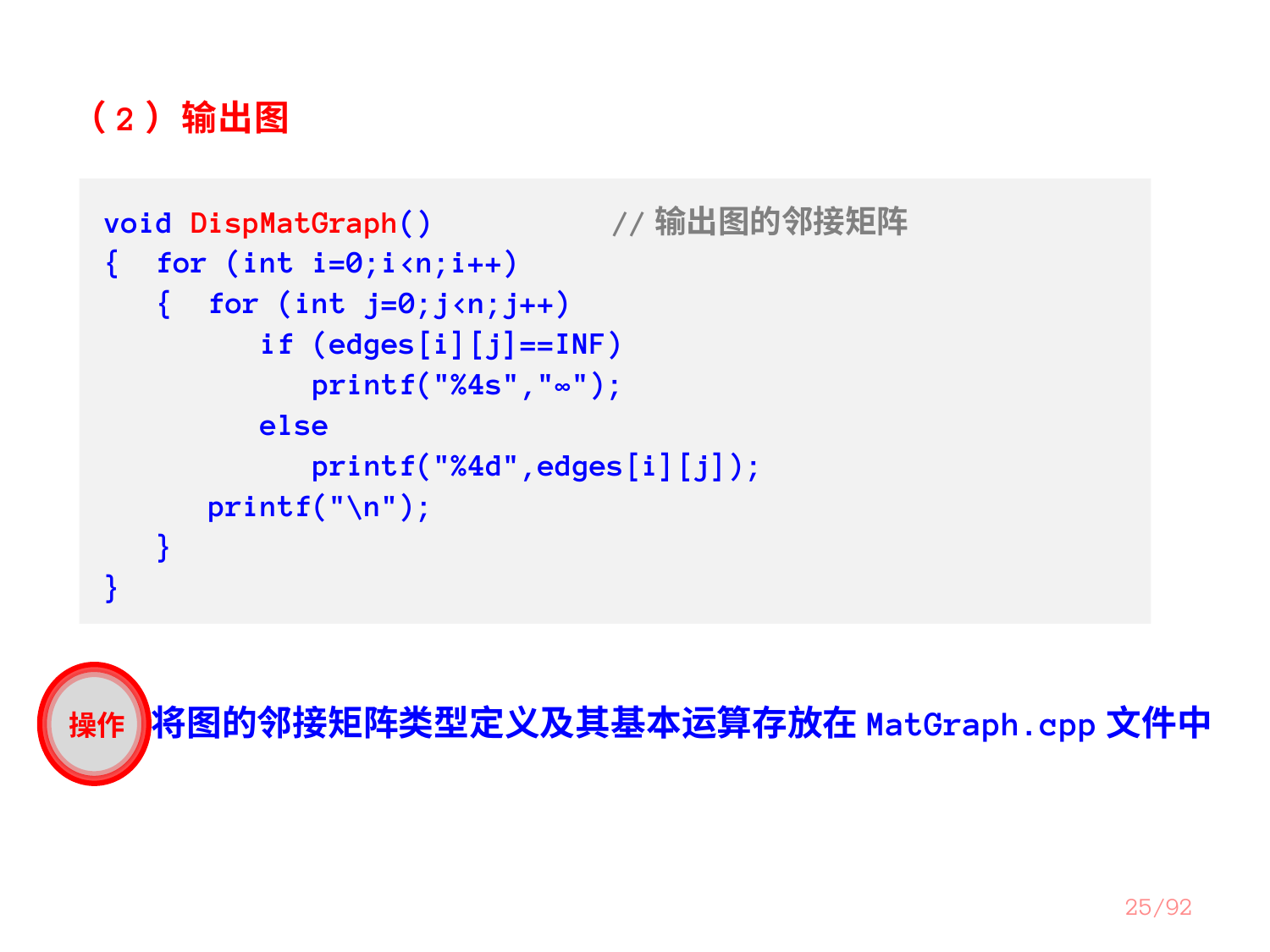

（2）输出图
void DispMatGraph()		//输出图的邻接矩阵
{  for (int i=0;i<n;i++)
   {  for (int j=0;j<n;j++)
         if (edges[i][j]==INF)
            printf("%4s","∞");
         else
            printf("%4d",edges[i][j]);
      printf("\n");
   }
}

操作
将图的邻接矩阵类型定义及其基本运算存放在MatGraph.cpp文件中
25/92